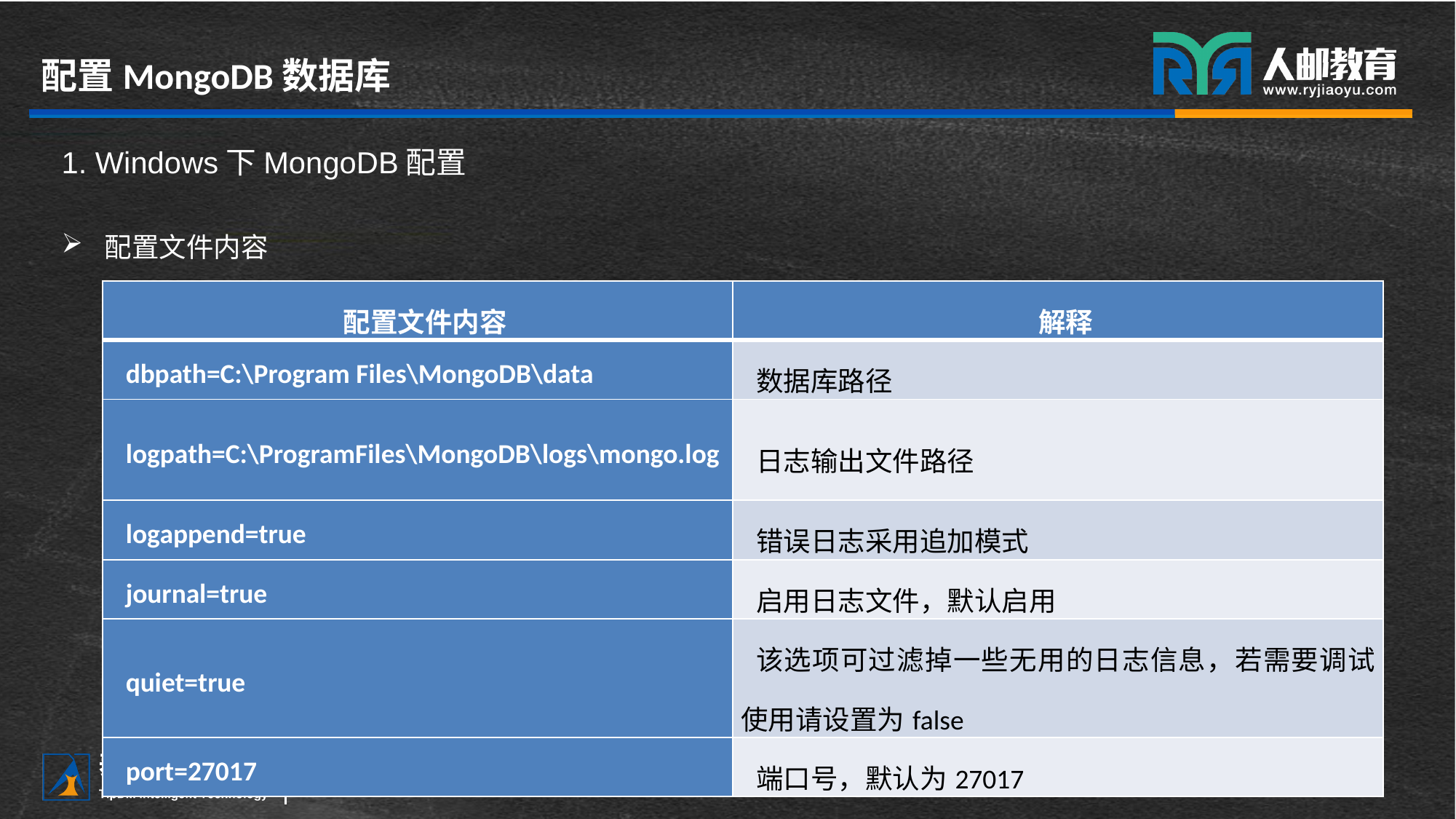

# 配置MongoDB数据库
1. Windows下MongoDB配置
配置文件内容

| 配置文件内容 | 解释 |
| --- | --- |
| dbpath=C:\Program Files\MongoDB\data | 数据库路径 |
| logpath=C:\ProgramFiles\MongoDB\logs\mongo.log | 日志输出文件路径 |
| logappend=true | 错误日志采用追加模式 |
| journal=true | 启用日志文件，默认启用 |
| quiet=true | 该选项可过滤掉一些无用的日志信息，若需要调试使用请设置为false |
| port=27017 | 端口号，默认为27017 |